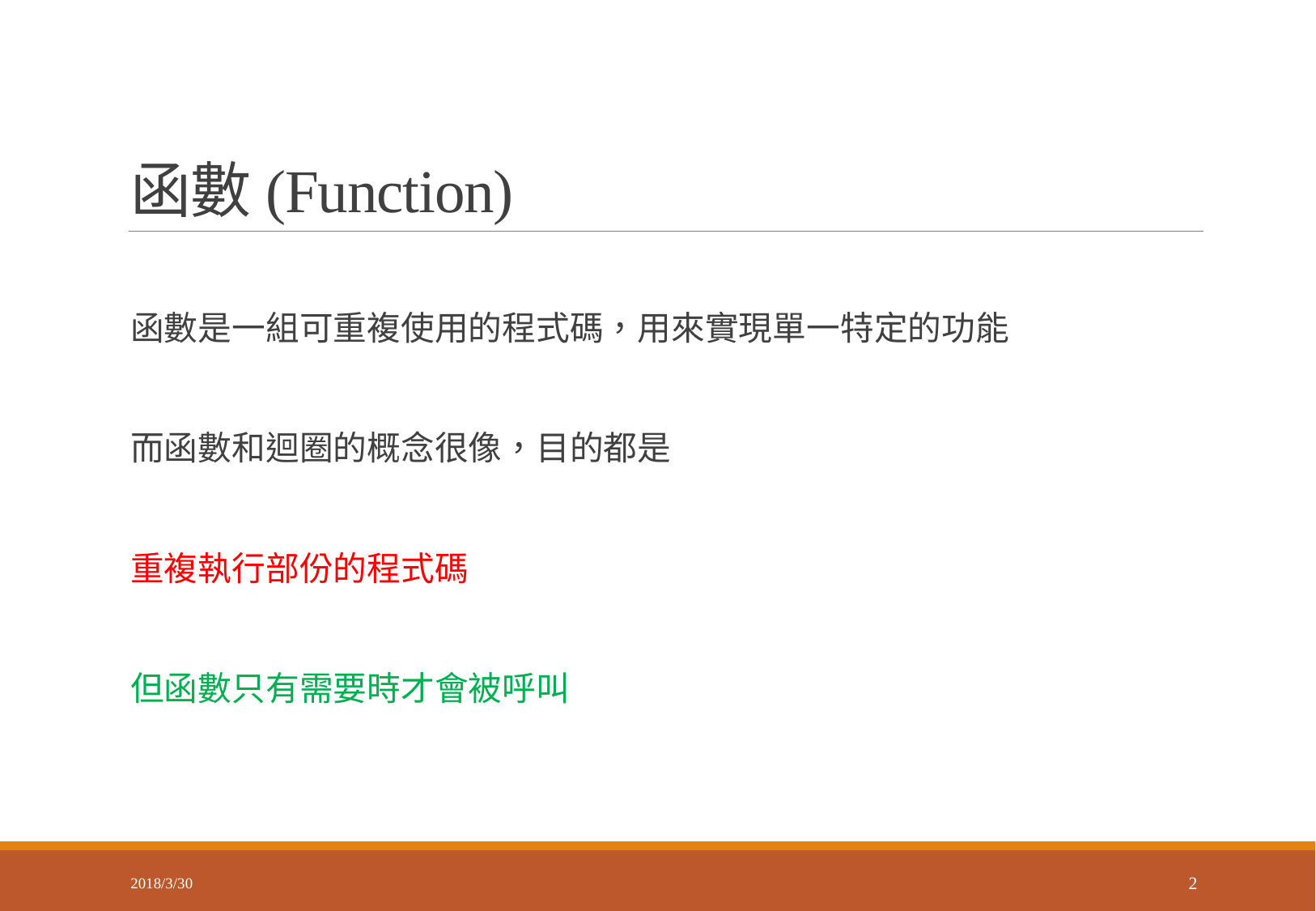

# 函數(Function)

函數是一組可重複使用的程式碼，用來實現單一特定的功能

而函數和迴圈的概念很像，目的都是

重複執行部份的程式碼

但函數只有需要時才會被呼叫
2018/3/30
2